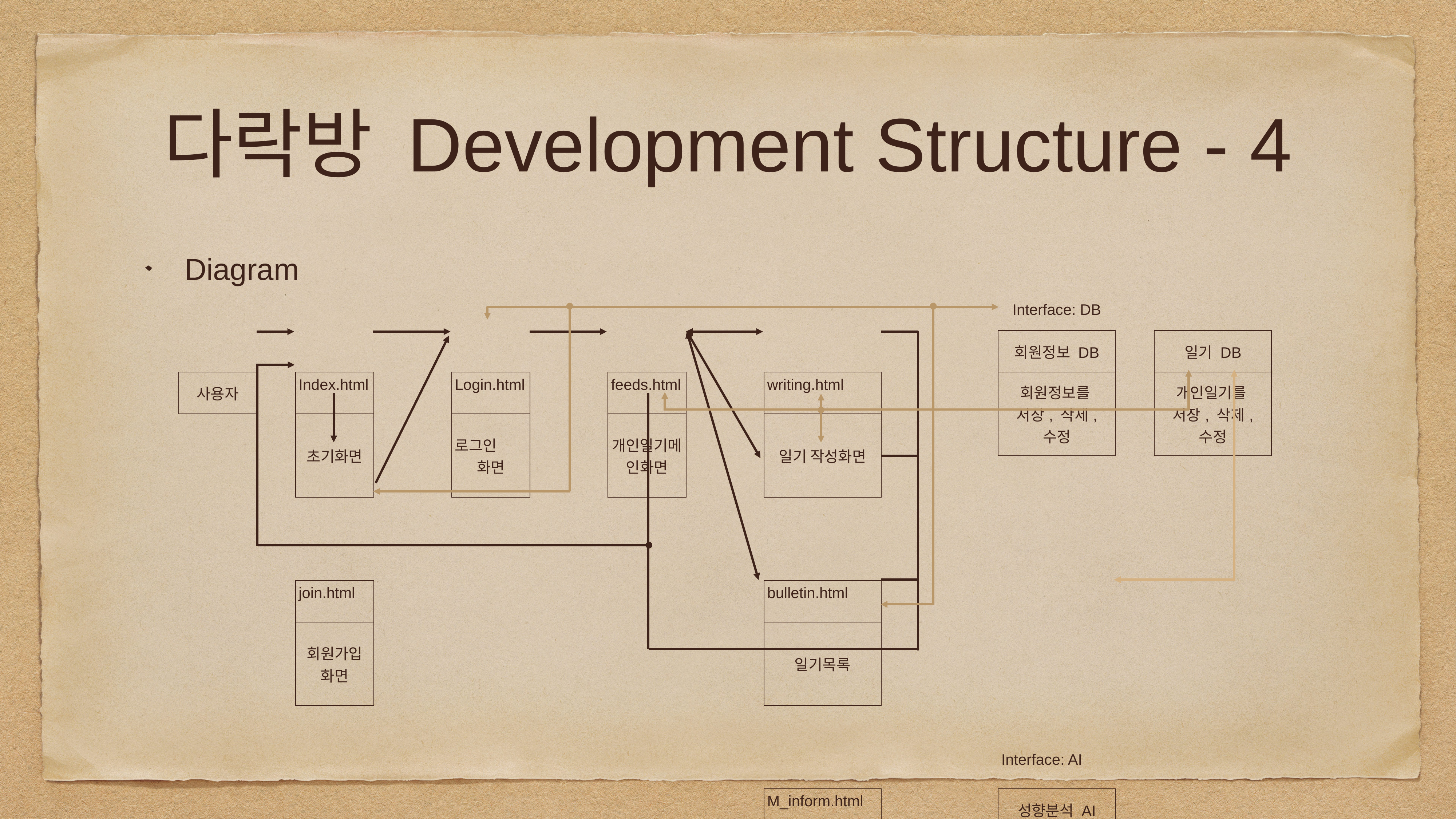

# 다락방 Development Structure - 4
Diagram
|  |  |  |  |  |  |  |  |  |  |  |  |  |  |  |  |  |  |  |  |  |  |  |  |  |  |  |  |  |  |
| --- | --- | --- | --- | --- | --- | --- | --- | --- | --- | --- | --- | --- | --- | --- | --- | --- | --- | --- | --- | --- | --- | --- | --- | --- | --- | --- | --- | --- | --- |
|  |  |  |  |  |  |  |  |  |  |  |  |  |  |  |  |  |  |  |  |  |  | Interface: DB |  |  |  |  |  |  |  |
|  |  |  |  |  |  |  |  |  |  |  |  |  |  |  |  |  |  |  |  |  |  | 회원정보 DB |  |  |  | 일기 DB |  |  |  |
|  | 사용자 |  |  | Index.html |  |  |  | Login.html |  |  |  | feeds.html |  |  |  | writing.html |  |  |  |  |  | 회원정보를 저장, 삭제, 수정 |  |  |  | 개인일기를 저장, 삭제, 수정 |  |  |  |
|  |  |  |  | 초기화면 |  |  |  | 로그인 화면 |  |  |  | 개인일기메인화면 |  |  |  | 일기 작성화면 |  |  |  |  |  |  |  |  |  |  |  |  |  |
|  |  |  |  |  |  |  |  |  |  |  |  |  |  |  |  |  |  |  |  |  |  |  |  |  |  |  |  |  |  |
|  |  |  |  |  |  |  |  |  |  |  |  |  |  |  |  |  |  |  |  |  |  |  |  |  |  |  |  |  |  |
|  |  |  |  |  |  |  |  |  |  |  |  |  |  |  |  |  |  |  |  |  |  |  |  |  |  |  |  |  |  |
|  |  |  |  | join.html |  |  |  |  |  |  |  |  |  |  |  | bulletin.html |  |  |  |  |  |  |  |  |  |  |  |  |  |
|  |  |  |  | 회원가입 화면 |  |  |  |  |  |  |  |  |  |  |  | 일기목록 |  |  |  |  |  |  |  |  |  |  |  |  |  |
|  |  |  |  |  |  |  |  |  |  |  |  |  |  |  |  |  |  |  |  |  |  |  |  |  |  |  |  |  |  |
|  |  |  |  |  |  |  |  |  |  |  |  |  |  |  |  |  |  |  |  |  |  |  |  |  |  |  |  |  |  |
|  |  |  |  |  |  |  |  |  |  |  |  |  |  |  |  |  |  |  |  |  |  | Interface: AI |  |  |  |  |  |  |  |
|  |  |  |  |  |  |  |  |  |  |  |  |  |  |  |  | M\_inform.html |  |  |  |  |  | 성향분석 AI |  |  |  |  |  |  |  |
|  |  |  |  |  |  |  |  |  |  |  |  |  |  |  |  | 개인정보화면 |  |  |  |  |  | 일기 내용을 분석하여 그날의 기분을 표현 |  |  |  |  |  |  |  |
|  |  |  |  |  |  |  |  |  |  |  |  |  |  |  |  |  |  |  |  |  |  |  |  |  |  |  |  |  |  |
|  |  |  |  |  |  |  |  |  |  |  |  |  |  |  |  |  |  |  |  |  |  |  |  |  |  |  |  |  |  |
|  |  |  |  |  |  |  |  |  |  |  |  |  |  |  |  |  |  |  |  |  |  |  |  |  |  |  |  |  |  |
|  |  |  |  |  |  |  |  |  |  |  |  |  |  |  |  |  |  |  |  |  |  |  |  |  |  |  |  |  |  |
|  |  |  |  |  |  |  |  |  |  |  |  |  |  |  |  |  |  |  |  |  |  |  |  |  |  |  |  |  |  |